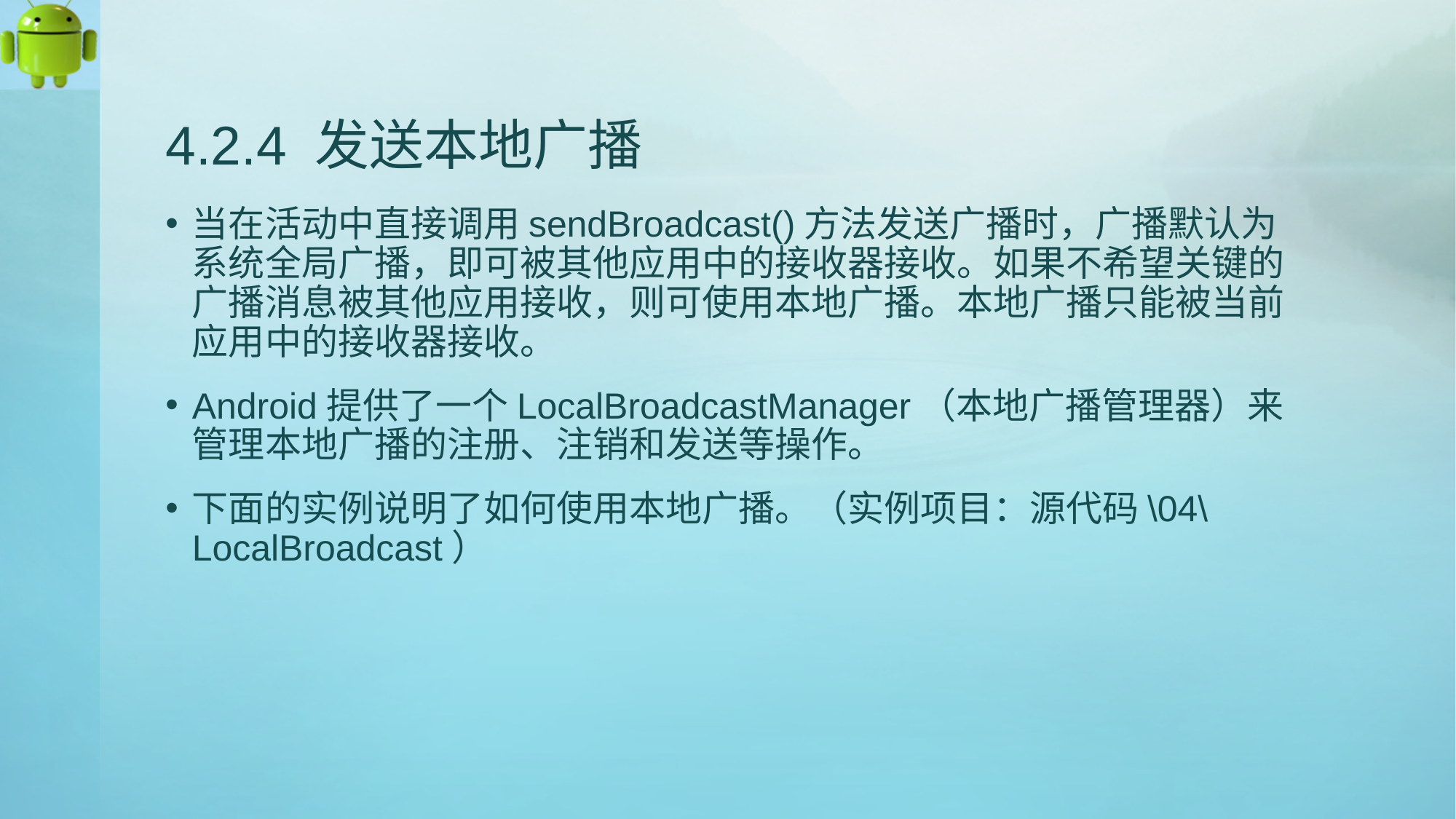

# 4.2.4 发送本地广播
当在活动中直接调用sendBroadcast()方法发送广播时，广播默认为系统全局广播，即可被其他应用中的接收器接收。如果不希望关键的广播消息被其他应用接收，则可使用本地广播。本地广播只能被当前应用中的接收器接收。
Android提供了一个LocalBroadcastManager（本地广播管理器）来管理本地广播的注册、注销和发送等操作。
下面的实例说明了如何使用本地广播。（实例项目：源代码\04\LocalBroadcast）